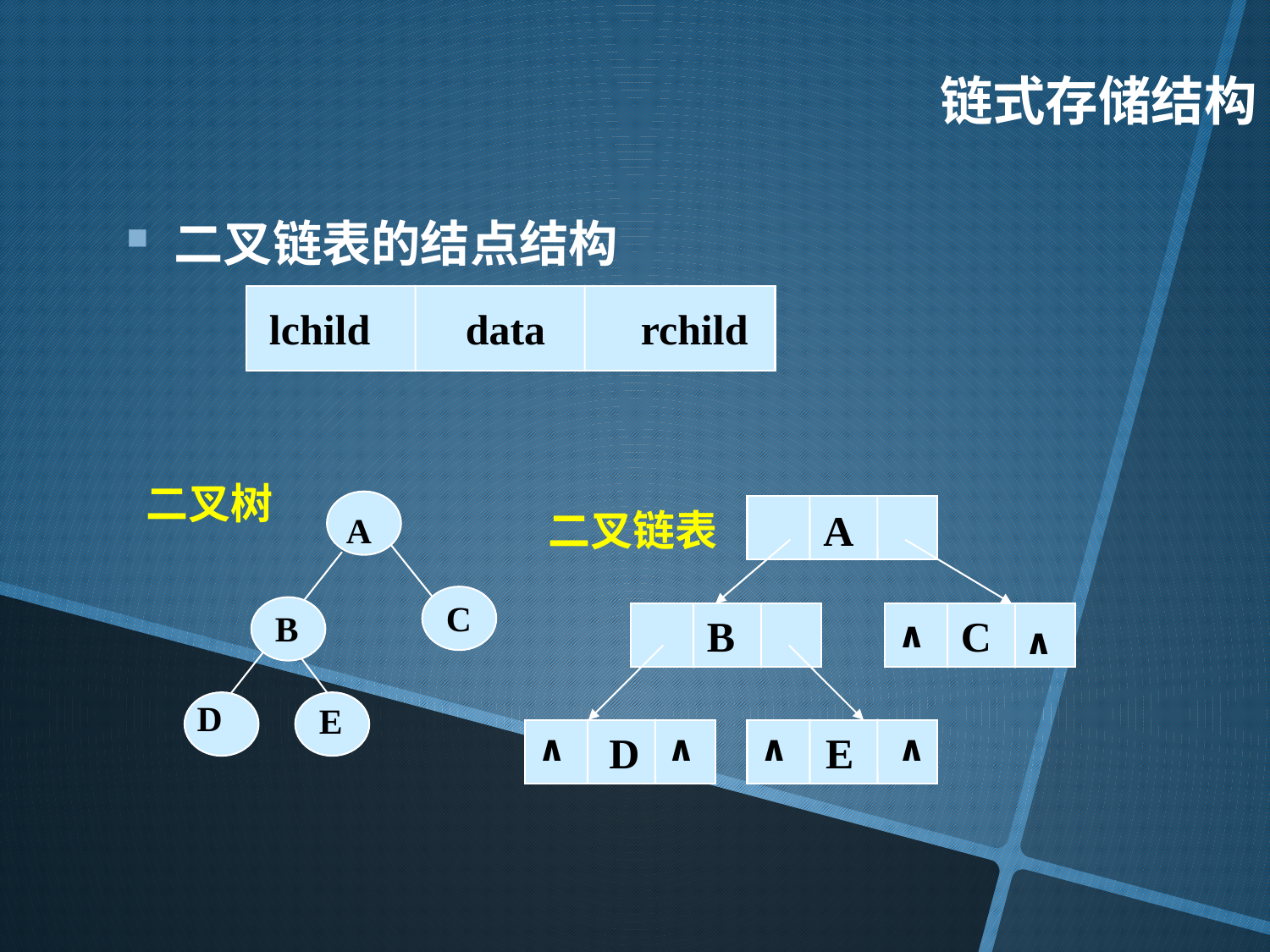

链式存储结构
二叉链表的结点结构

   lchild         data         rchild
   二叉树

D
C
E

A
B

二叉链表
A

B

C
∧
∧

∧
D
∧

∧
E
∧